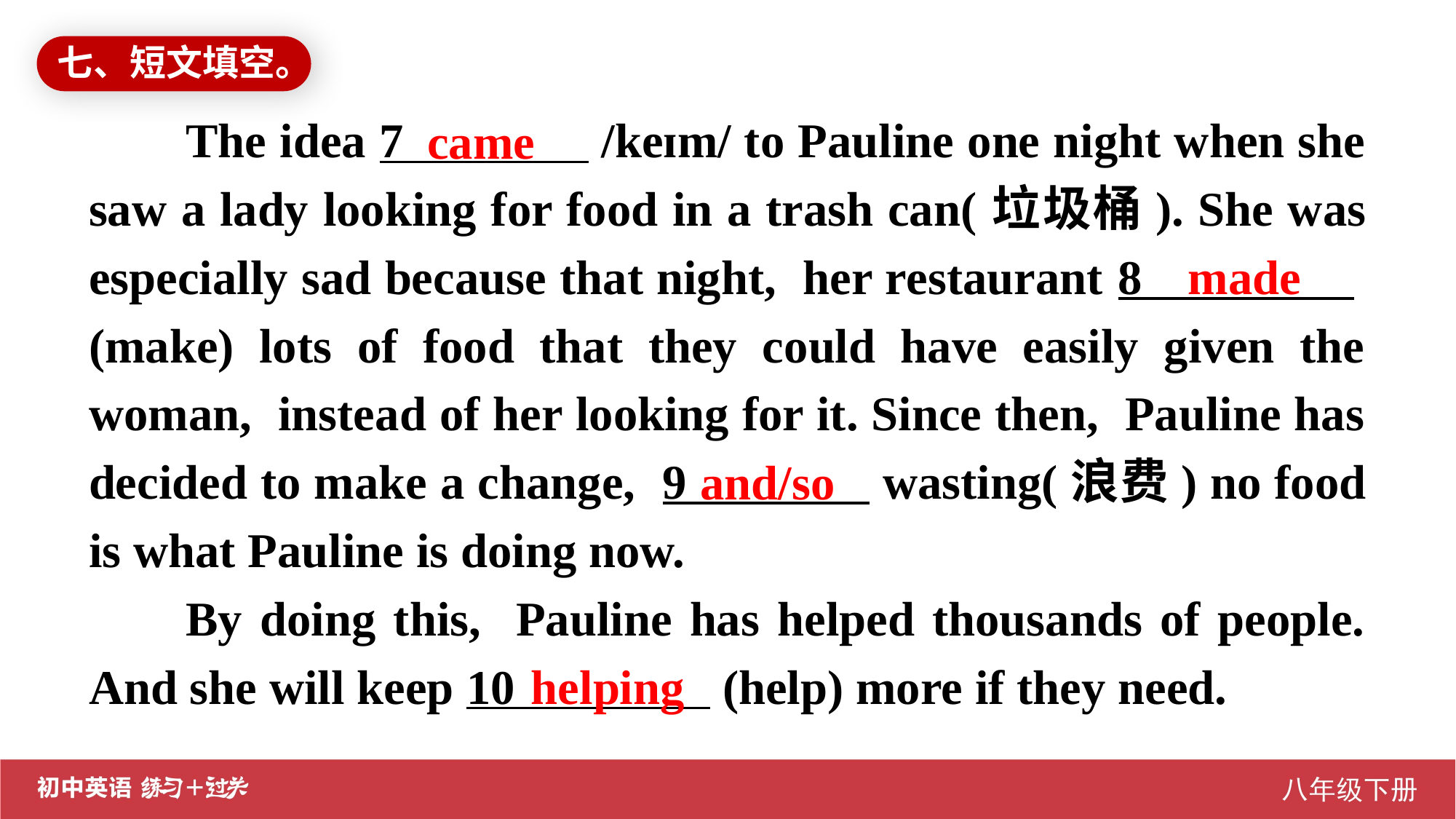

七、短文填空。

The idea 7               /keɪm/ to Pauline one night when she saw a lady looking for food in a trash can(垃圾桶). She was especially sad because that night,  her restaurant 8                . (make) lots of food that they could have easily given the woman,  instead of her looking for it. Since then,  Pauline has decided to make a change,  9               wasting(浪费) no food is what Pauline is doing now.
By doing this,  Pauline has helped thousands of people. And she will keep 10                 (help) more if they need.
came
made
and/so
helping